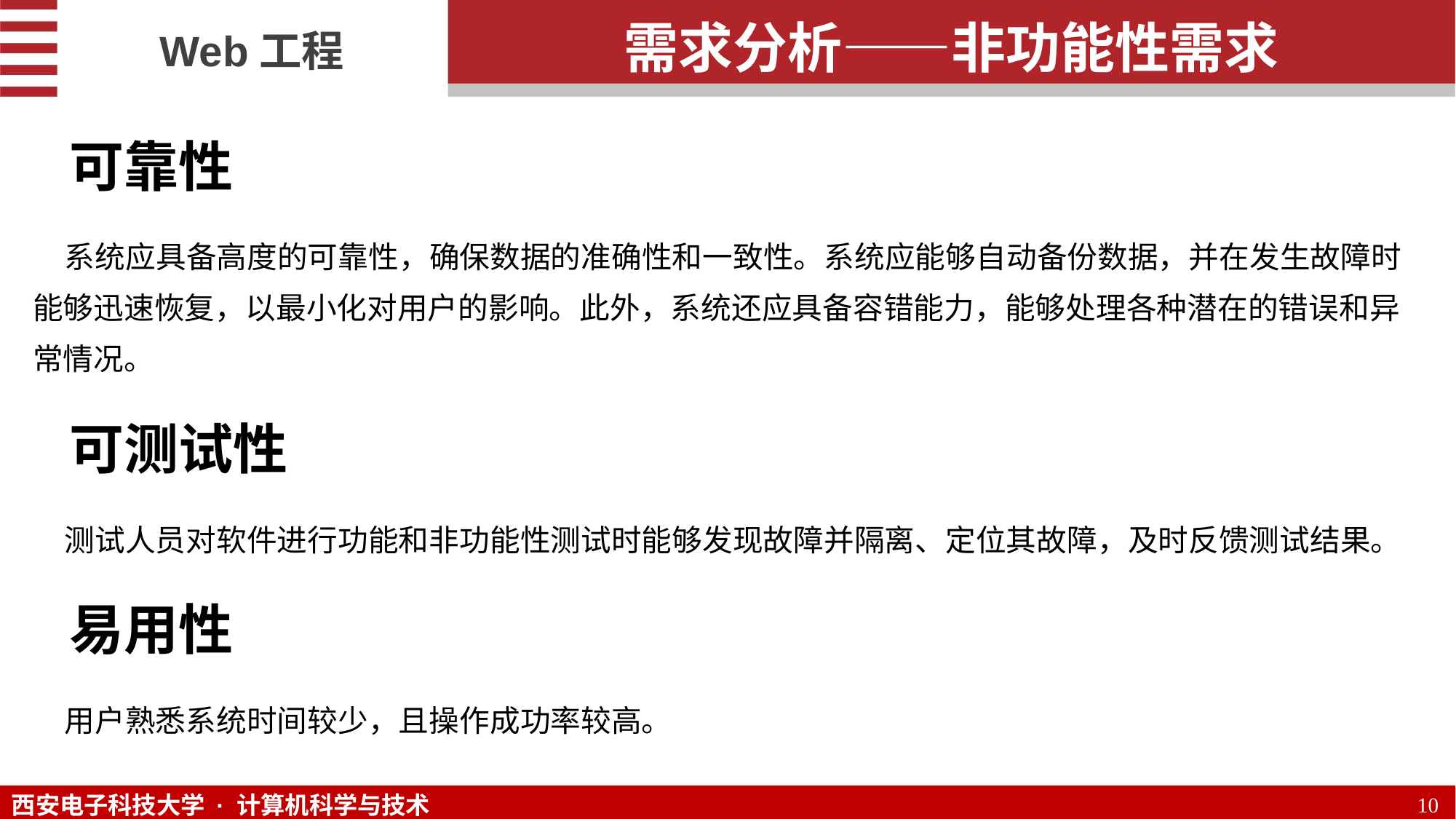

需求分析——非功能性需求
可靠性
系统应具备高度的可靠性，确保数据的准确性和一致性。系统应能够自动备份数据，并在发生故障时能够迅速恢复，以最小化对用户的影响。此外，系统还应具备容错能力，能够处理各种潜在的错误和异常情况。
可测试性
测试人员对软件进行功能和非功能性测试时能够发现故障并隔离、定位其故障，及时反馈测试结果。
易用性
用户熟悉系统时间较少，且操作成功率较高。
10